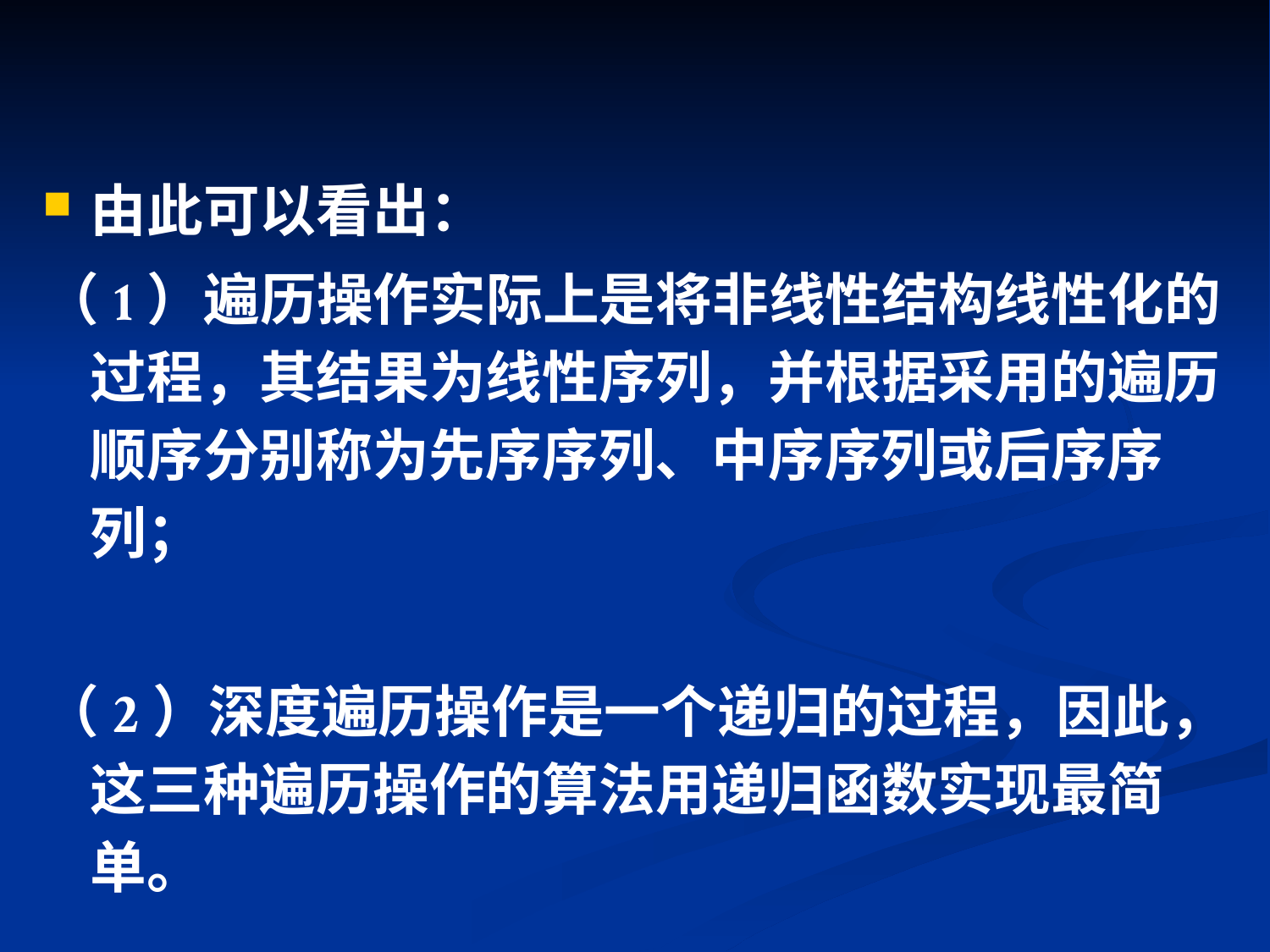

由此可以看出：
（1）遍历操作实际上是将非线性结构线性化的过程，其结果为线性序列，并根据采用的遍历顺序分别称为先序序列、中序序列或后序序列；

（2）深度遍历操作是一个递归的过程，因此，这三种遍历操作的算法用递归函数实现最简单。